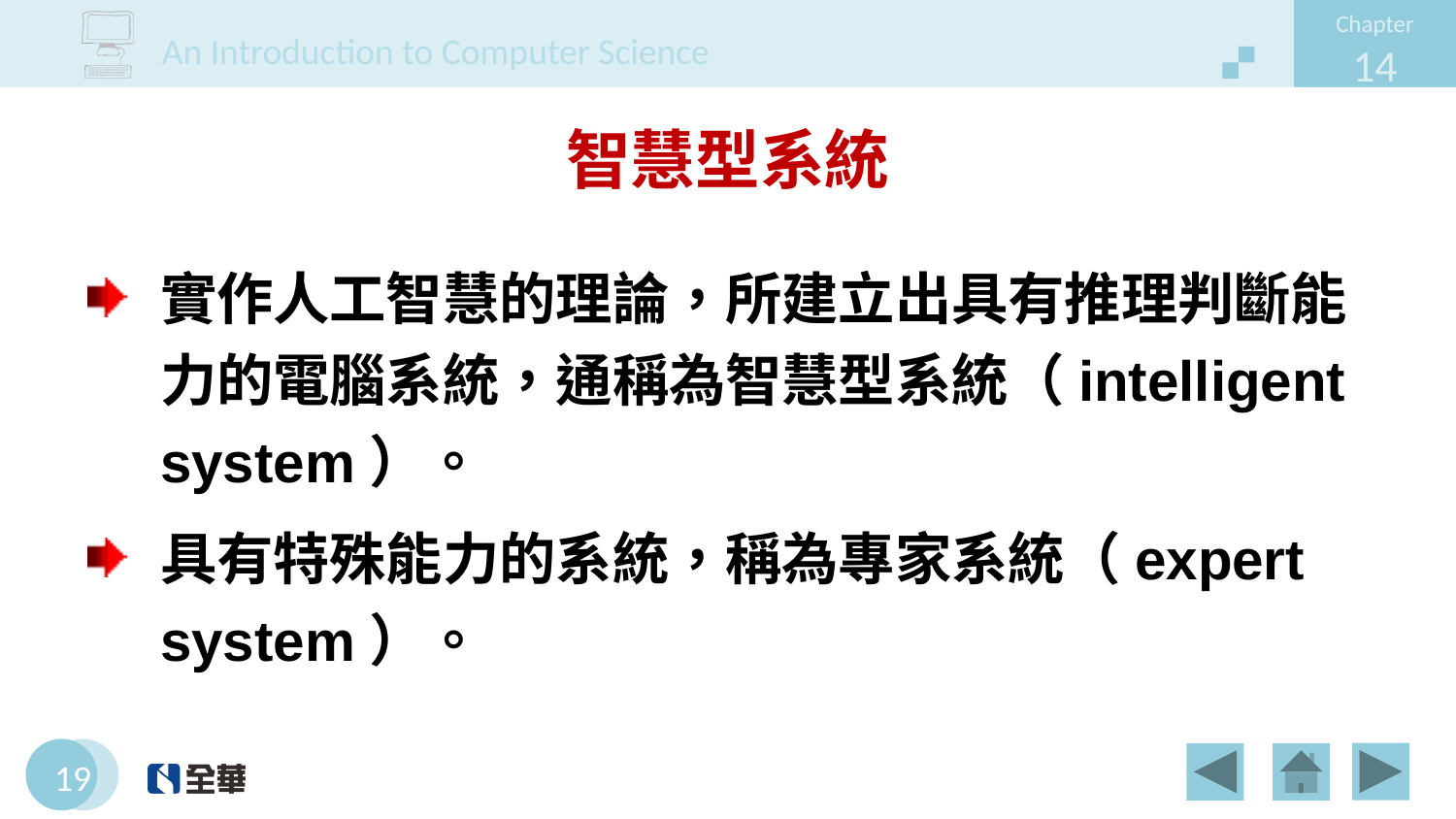

# 智慧型系統
實作人工智慧的理論，所建立出具有推理判斷能力的電腦系統，通稱為智慧型系統（intelligent system）。
具有特殊能力的系統，稱為專家系統（expert system）。